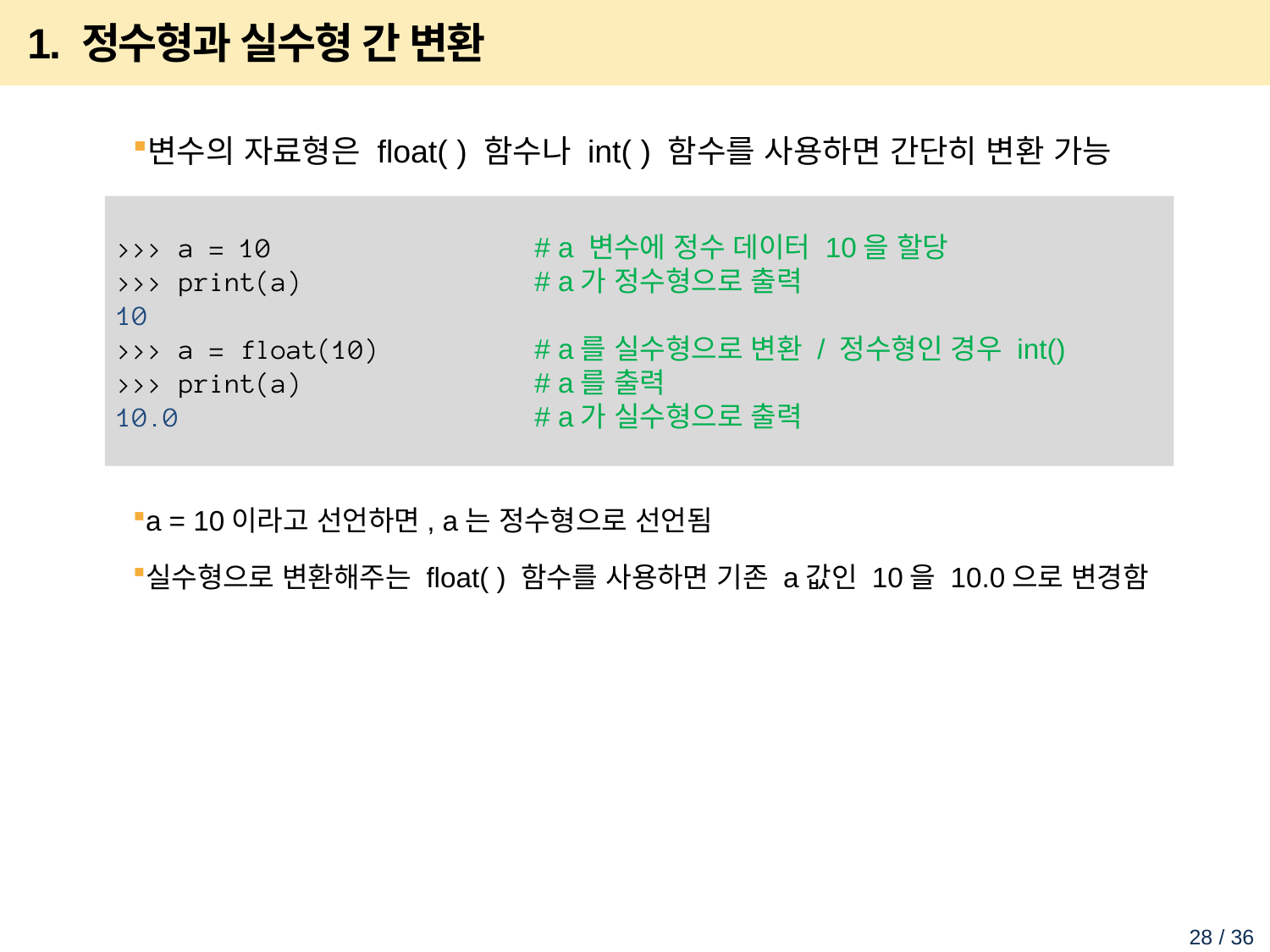

# 1. 정수형과 실수형 간 변환
변수의 자료형은 float( ) 함수나 int( ) 함수를 사용하면 간단히 변환 가능

a = 10이라고 선언하면, a는 정수형으로 선언됨
실수형으로 변환해주는 float( ) 함수를 사용하면 기존 a값인 10을 10.0으로 변경함
>>> a = 10                 # a 변수에 정수 데이터 10을 할당
>>> print(a)               # a가 정수형으로 출력
10
>>> a = float(10)          # a를 실수형으로 변환 / 정수형인 경우 int()
>>> print(a)               # a를 출력
10.0                       # a가 실수형으로 출력